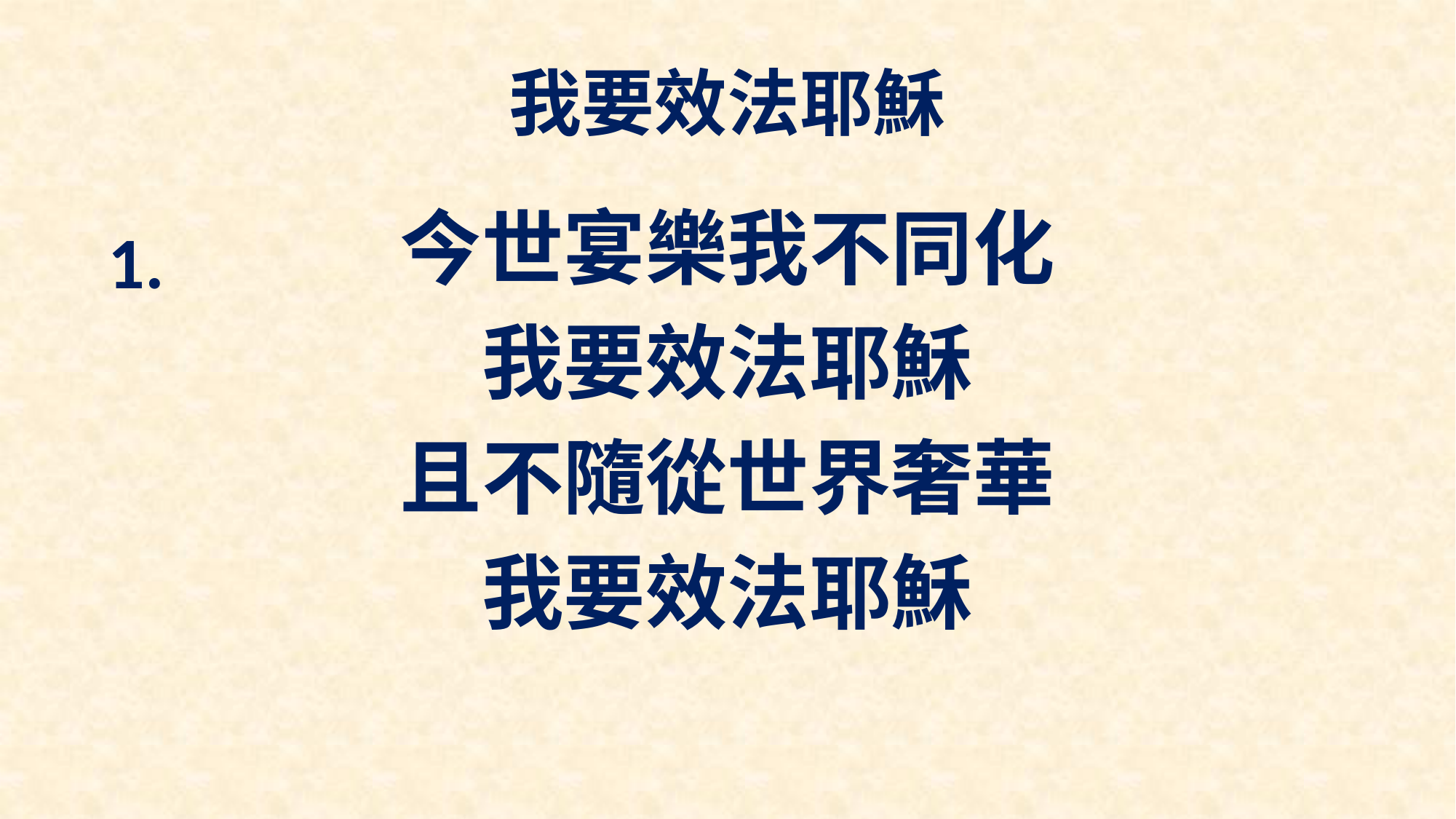

# 我要效法耶穌
今世宴樂我不同化
我要效法耶穌
且不隨從世界奢華
我要效法耶穌
1.